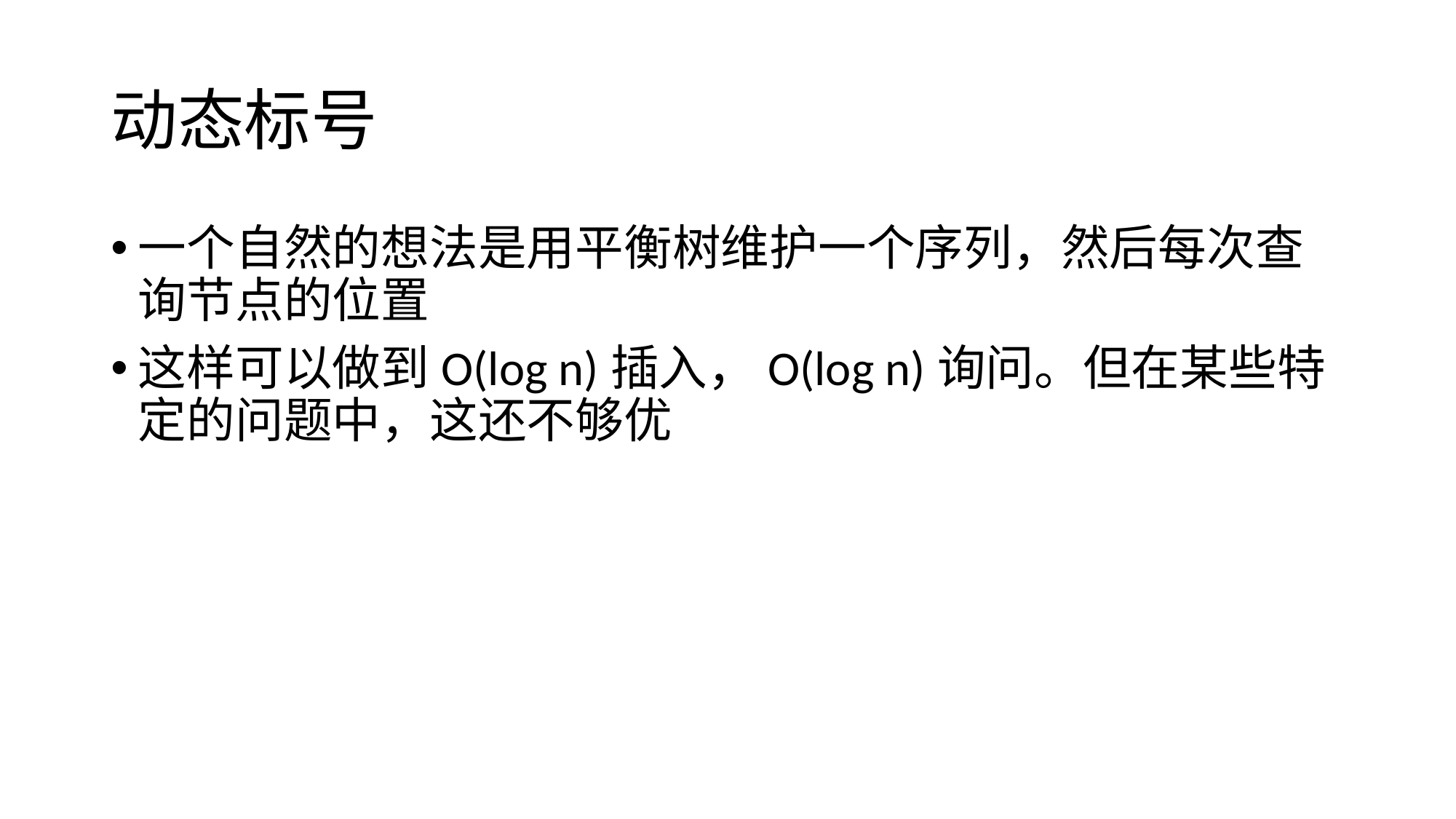

# 动态标号
一个自然的想法是用平衡树维护一个序列，然后每次查询节点的位置
这样可以做到O(log n)插入，O(log n)询问。但在某些特定的问题中，这还不够优